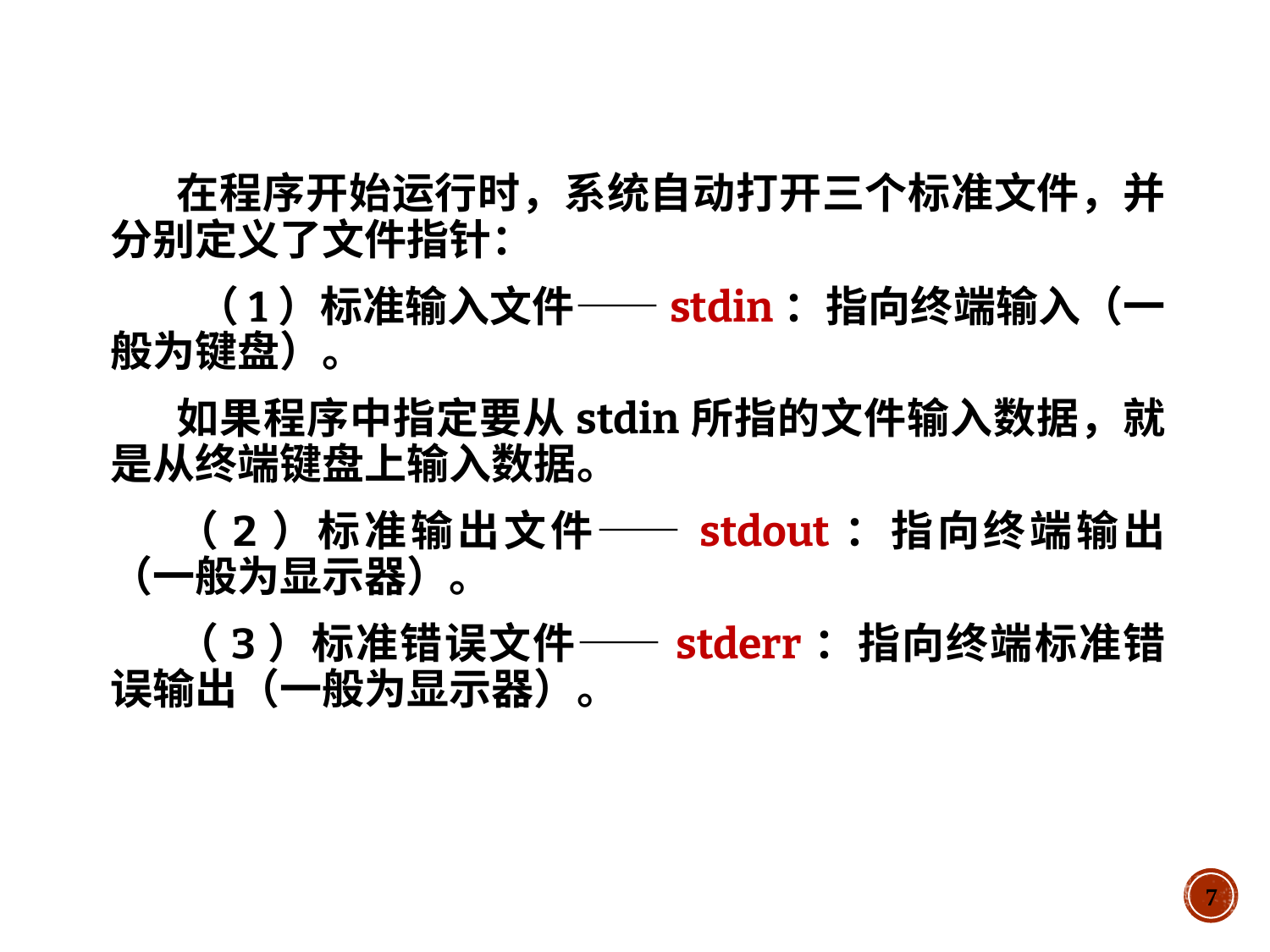

在程序开始运行时，系统自动打开三个标准文件，并分别定义了文件指针：
 （1）标准输入文件——stdin：指向终端输入（一般为键盘）。
如果程序中指定要从stdin所指的文件输入数据，就是从终端键盘上输入数据。
（2）标准输出文件——stdout：指向终端输出（一般为显示器）。
（3）标准错误文件——stderr：指向终端标准错误输出（一般为显示器）。
7